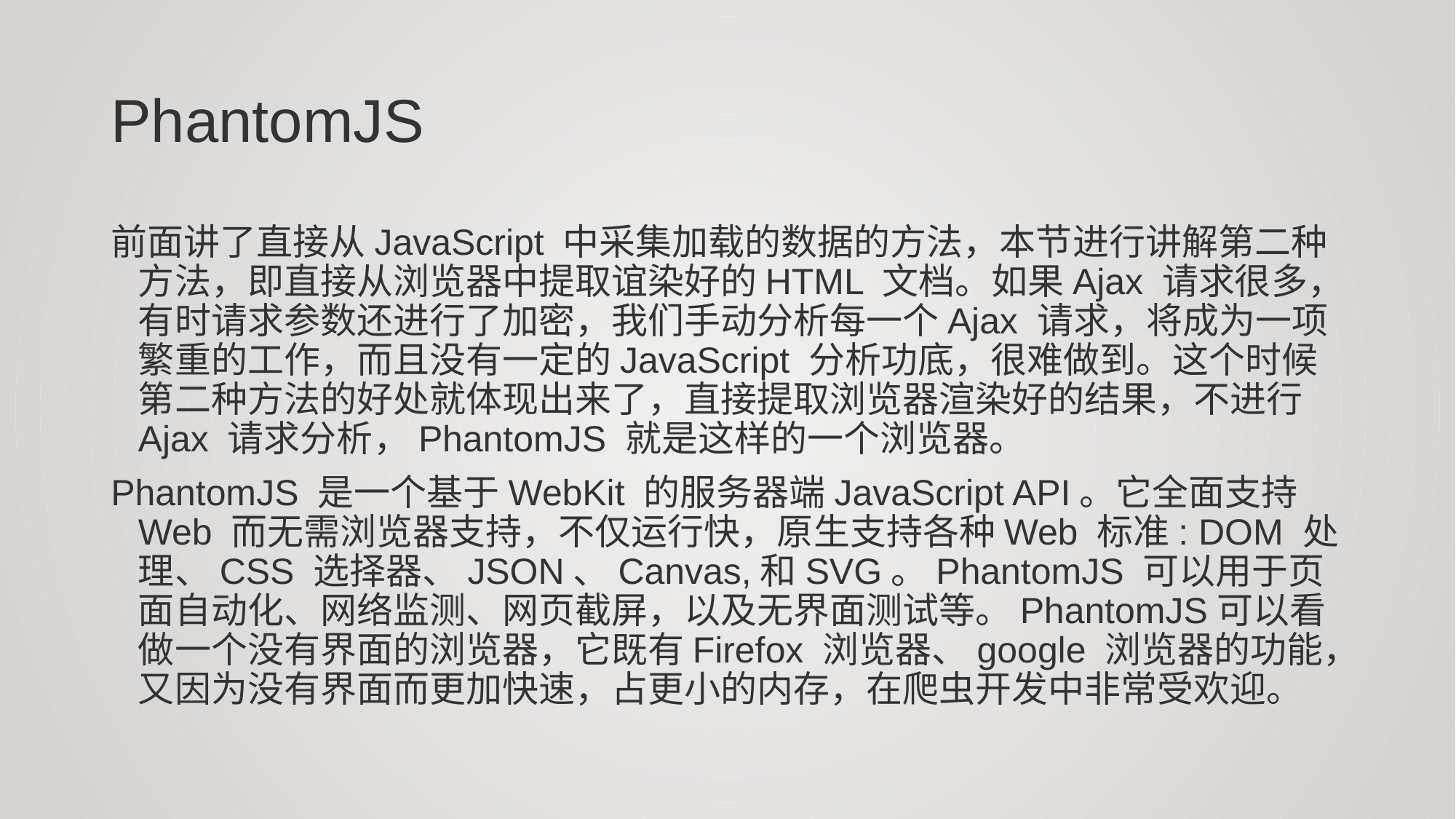

# PhantomJS
前面讲了直接从JavaScript 中采集加载的数据的方法，本节进行讲解第二种方法，即直接从浏览器中提取谊染好的HTML 文档。如果Ajax 请求很多，有时请求参数还进行了加密，我们手动分析每一个Ajax 请求，将成为一项繁重的工作，而且没有一定的JavaScript 分析功底，很难做到。这个时候第二种方法的好处就体现出来了，直接提取浏览器渲染好的结果，不进行Ajax 请求分析，PhantomJS 就是这样的一个浏览器。
PhantomJS 是一个基于WebKit 的服务器端JavaScript API。它全面支持Web 而无需浏览器支持，不仅运行快，原生支持各种Web 标准: DOM 处理、CSS 选择器、JSON、Canvas,和SVG。PhantomJS 可以用于页面自动化、网络监测、网页截屏，以及无界面测试等。PhantomJS可以看做一个没有界面的浏览器，它既有Firefox 浏览器、google 浏览器的功能，又因为没有界面而更加快速，占更小的内存，在爬虫开发中非常受欢迎。